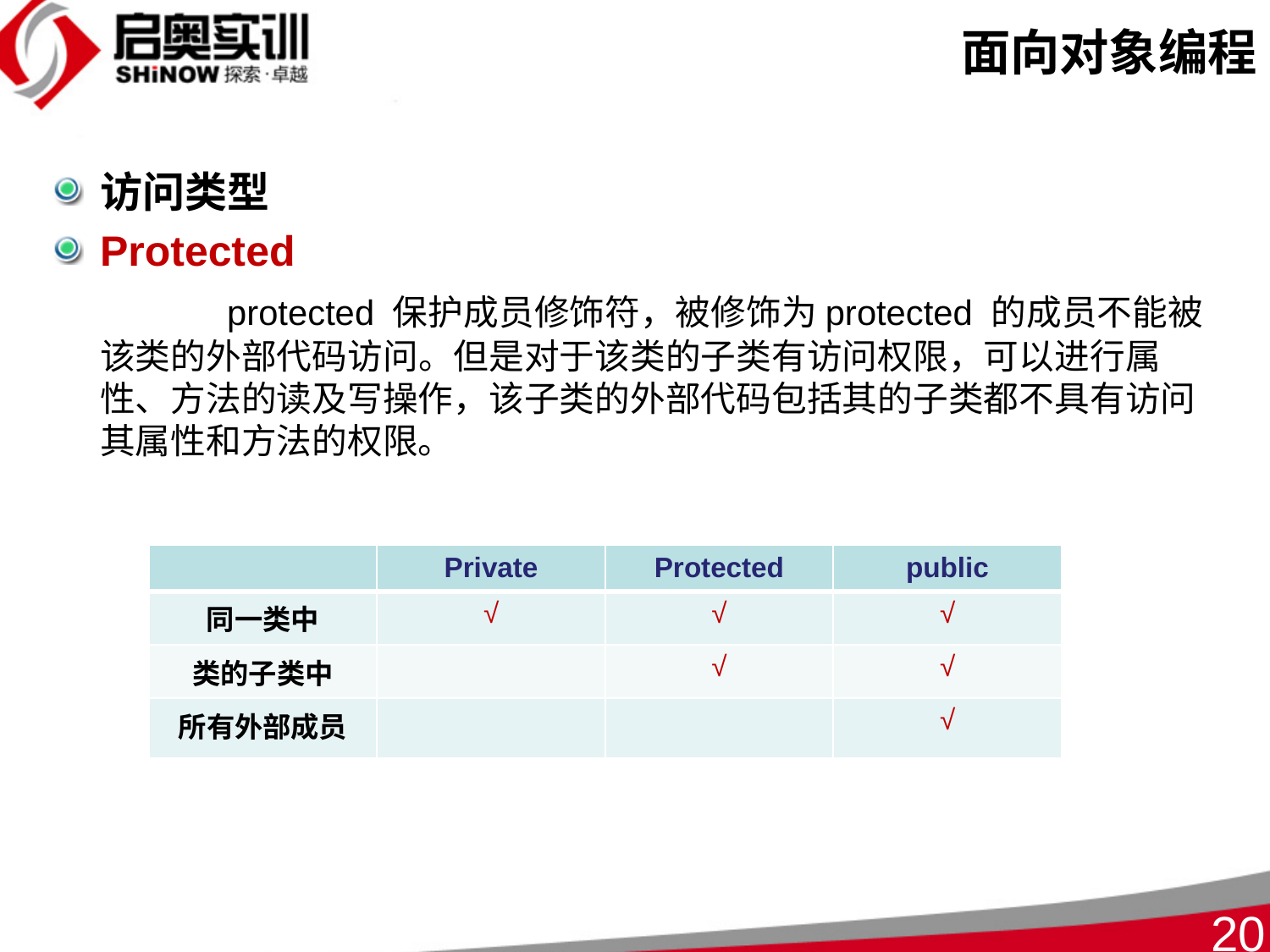

# 面向对象编程
访问类型
Protected
		protected 保护成员修饰符，被修饰为protected 的成员不能被该类的外部代码访问。但是对于该类的子类有访问权限，可以进行属性、方法的读及写操作，该子类的外部代码包括其的子类都不具有访问其属性和方法的权限。
|  | Private | Protected | public |
| --- | --- | --- | --- |
| 同一类中 | √ | √ | √ |
| 类的子类中 |  | √ | √ |
| 所有外部成员 |  |  | √ |
20